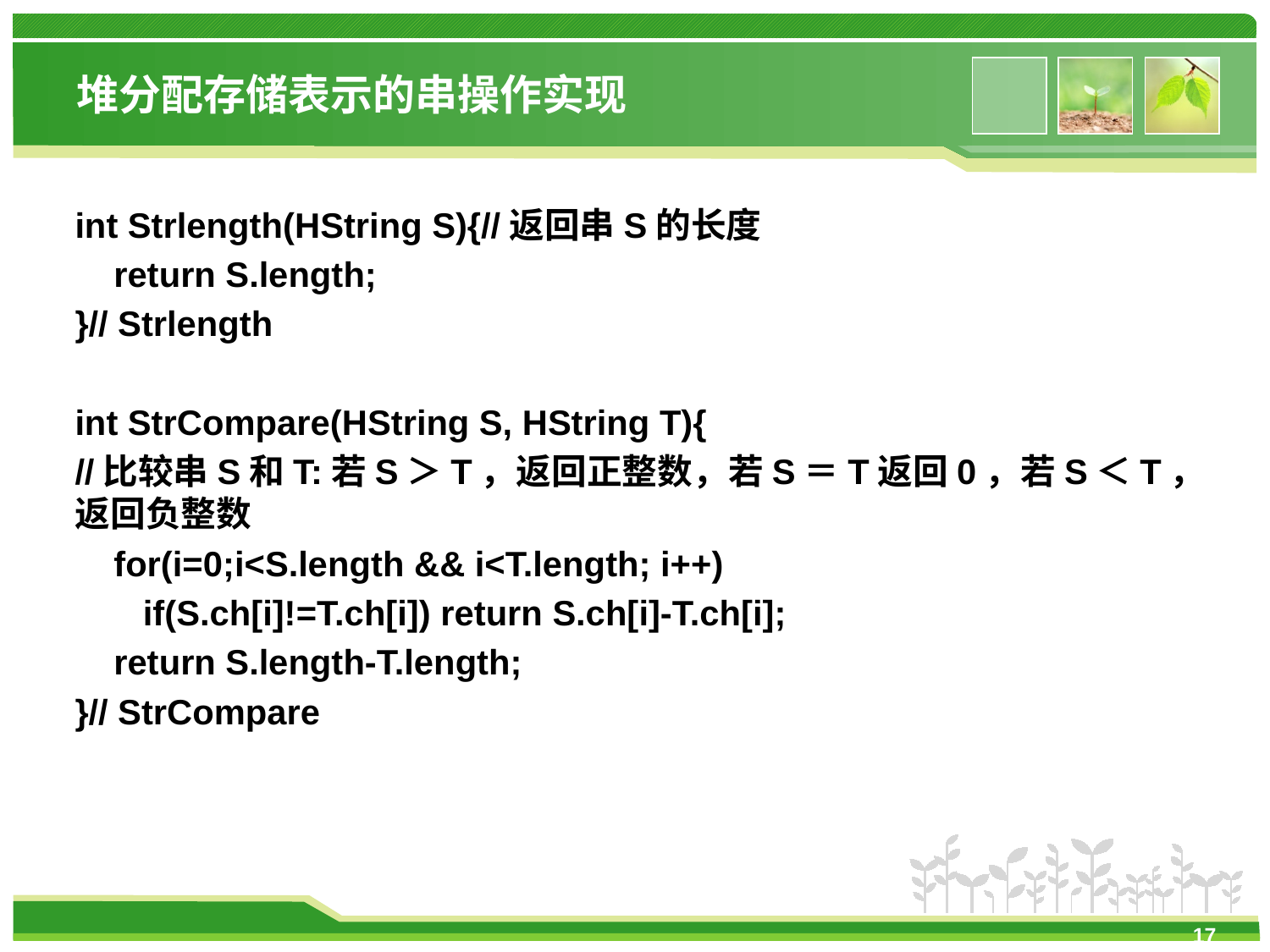

# 堆分配存储表示的串操作实现
int Strlength(HString S){//返回串S的长度
    return S.length;
}// Strlength

int StrCompare(HString S, HString T){
//比较串S和T:若S＞T，返回正整数，若S＝T返回0，若S＜T，返回负整数
    for(i=0;i<S.length && i<T.length; i++)
       if(S.ch[i]!=T.ch[i]) return S.ch[i]-T.ch[i];
    return S.length-T.length;
}// StrCompare

17